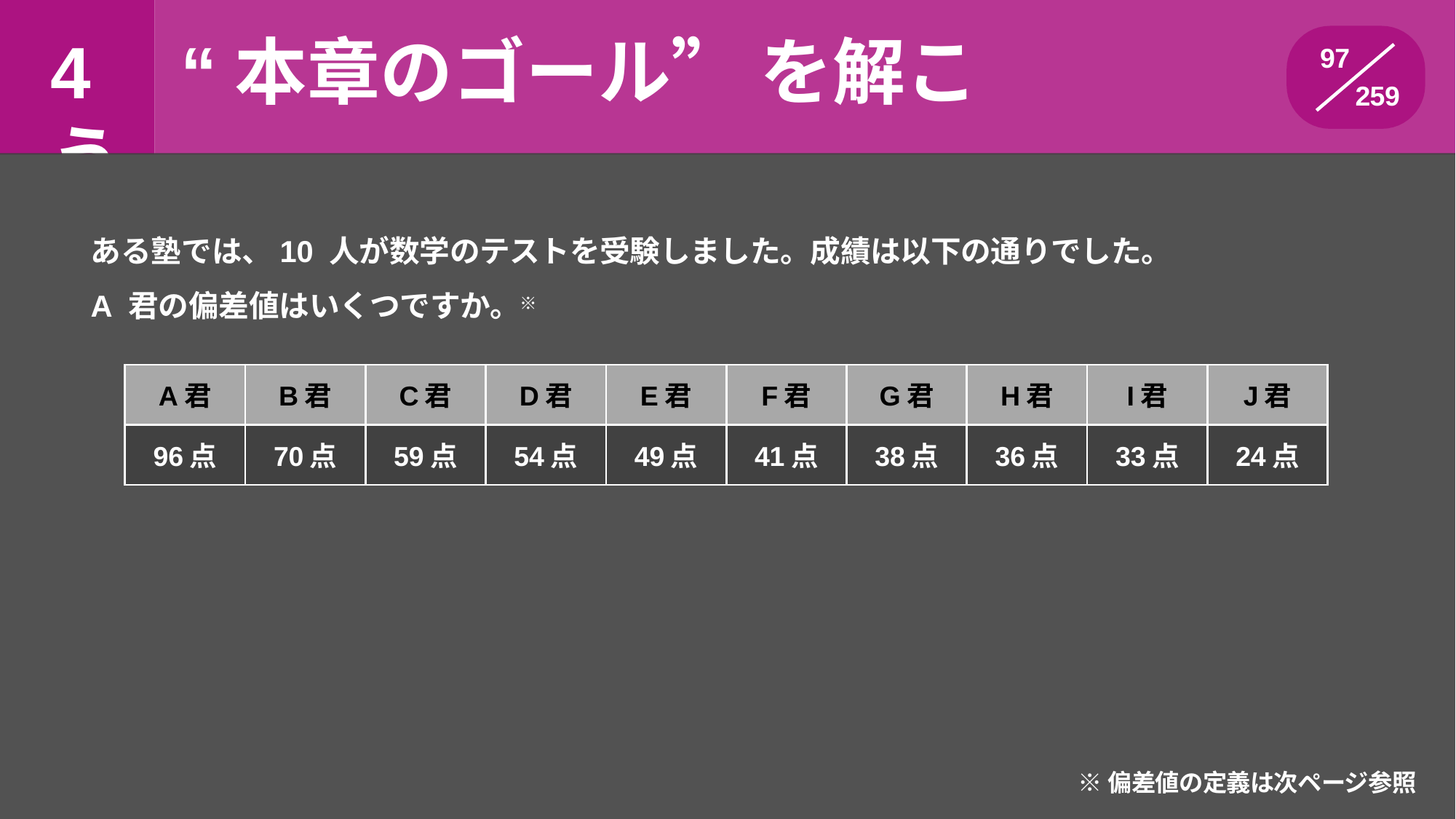

# 4	“本章のゴール” を解こう
97
259

ある塾では、10 人が数学のテストを受験しました。成績は以下の通りでした。
A 君の偏差値はいくつですか。※
| A君 | B君 | C君 | D君 | E君 | F君 | G君 | H君 | I君 | J君 |
| --- | --- | --- | --- | --- | --- | --- | --- | --- | --- |
| 96点 | 70点 | 59点 | 54点 | 49点 | 41点 | 38点 | 36点 | 33点 | 24点 |
※偏差値の定義は次ページ参照